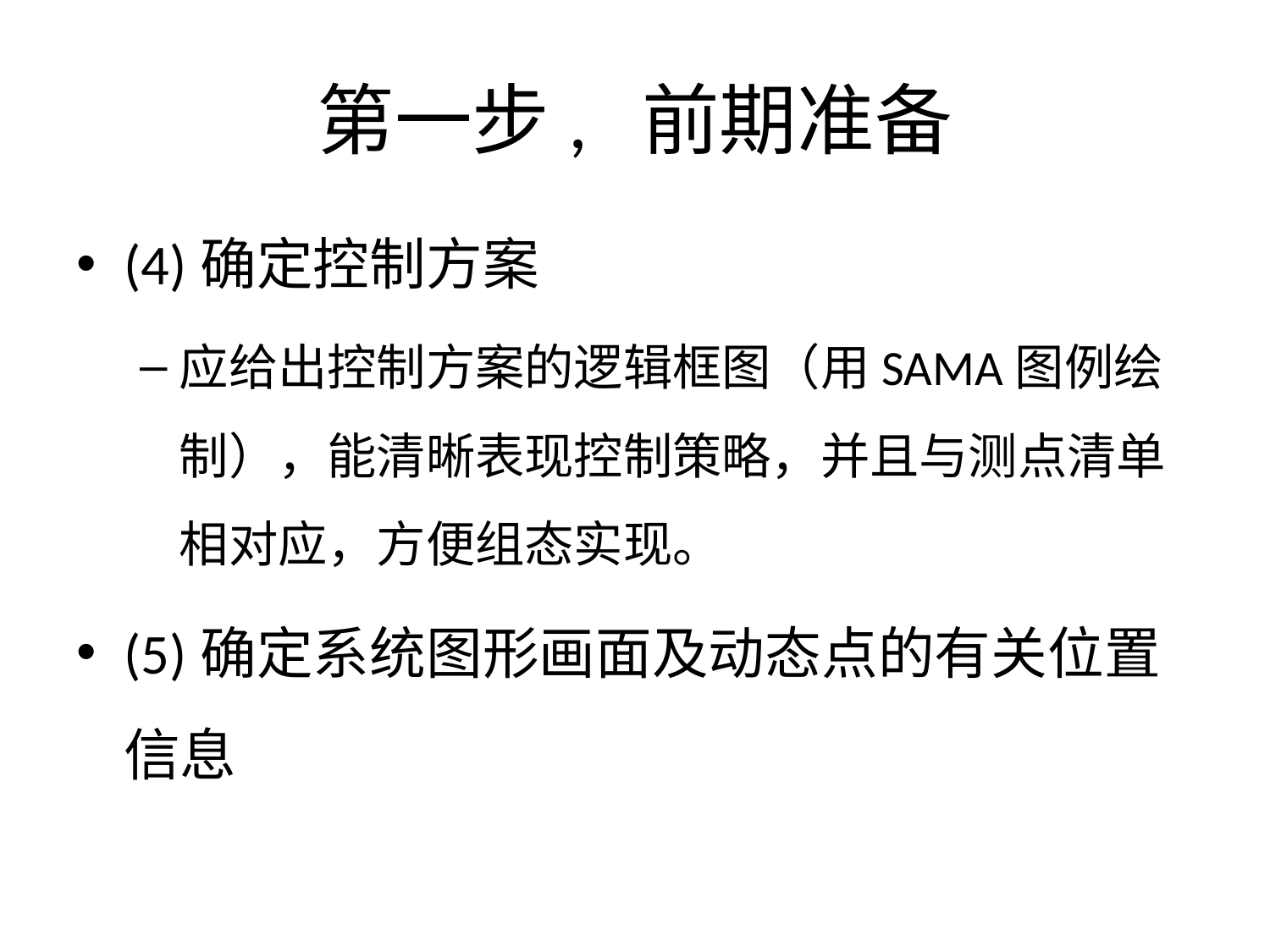

# 第一步,  前期准备
(4)确定控制方案
应给出控制方案的逻辑框图（用SAMA图例绘制），能清晰表现控制策略，并且与测点清单相对应，方便组态实现。
(5)确定系统图形画面及动态点的有关位置信息